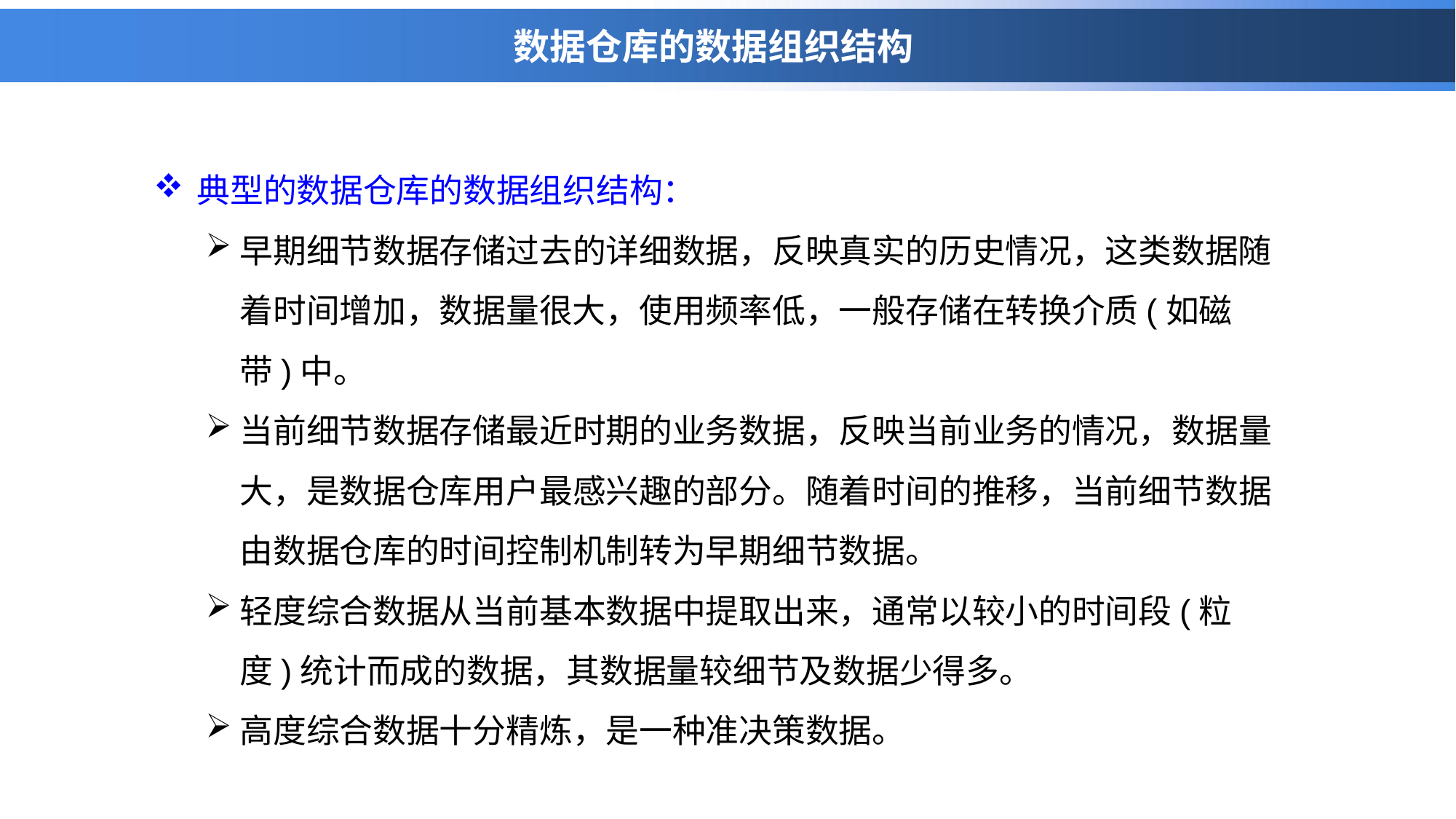

# 数据仓库的数据组织结构
典型的数据仓库的数据组织结构：
早期细节数据存储过去的详细数据，反映真实的历史情况，这类数据随着时间增加，数据量很大，使用频率低，一般存储在转换介质(如磁带)中。
当前细节数据存储最近时期的业务数据，反映当前业务的情况，数据量大，是数据仓库用户最感兴趣的部分。随着时间的推移，当前细节数据由数据仓库的时间控制机制转为早期细节数据。
轻度综合数据从当前基本数据中提取出来，通常以较小的时间段(粒度)统计而成的数据，其数据量较细节及数据少得多。
高度综合数据十分精炼，是一种准决策数据。